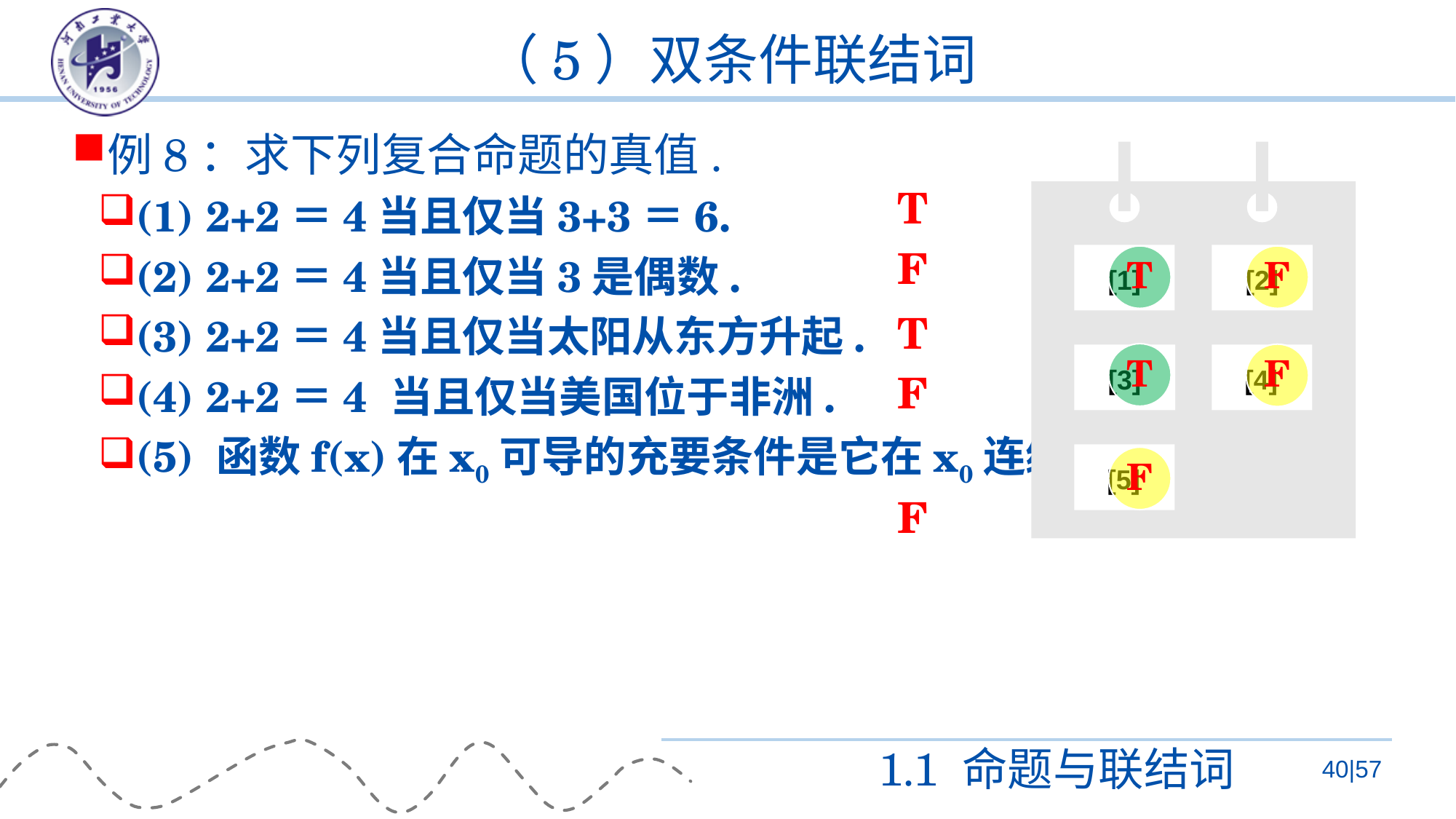

# （5）双条件联结词
例8：求下列复合命题的真值.
(1) 2+2＝4当且仅当3+3＝6.
(2) 2+2＝4当且仅当3是偶数.
(3) 2+2＝4当且仅当太阳从东方升起.
(4) 2+2＝4 当且仅当美国位于非洲.
(5) 函数f(x)在x0可导的充要条件是它在x0连续.

[1]

[2]

[3]

[4]

[5]
T
F
T
F
F
T
F
T
F
F
1.1 命题与联结词
40|57